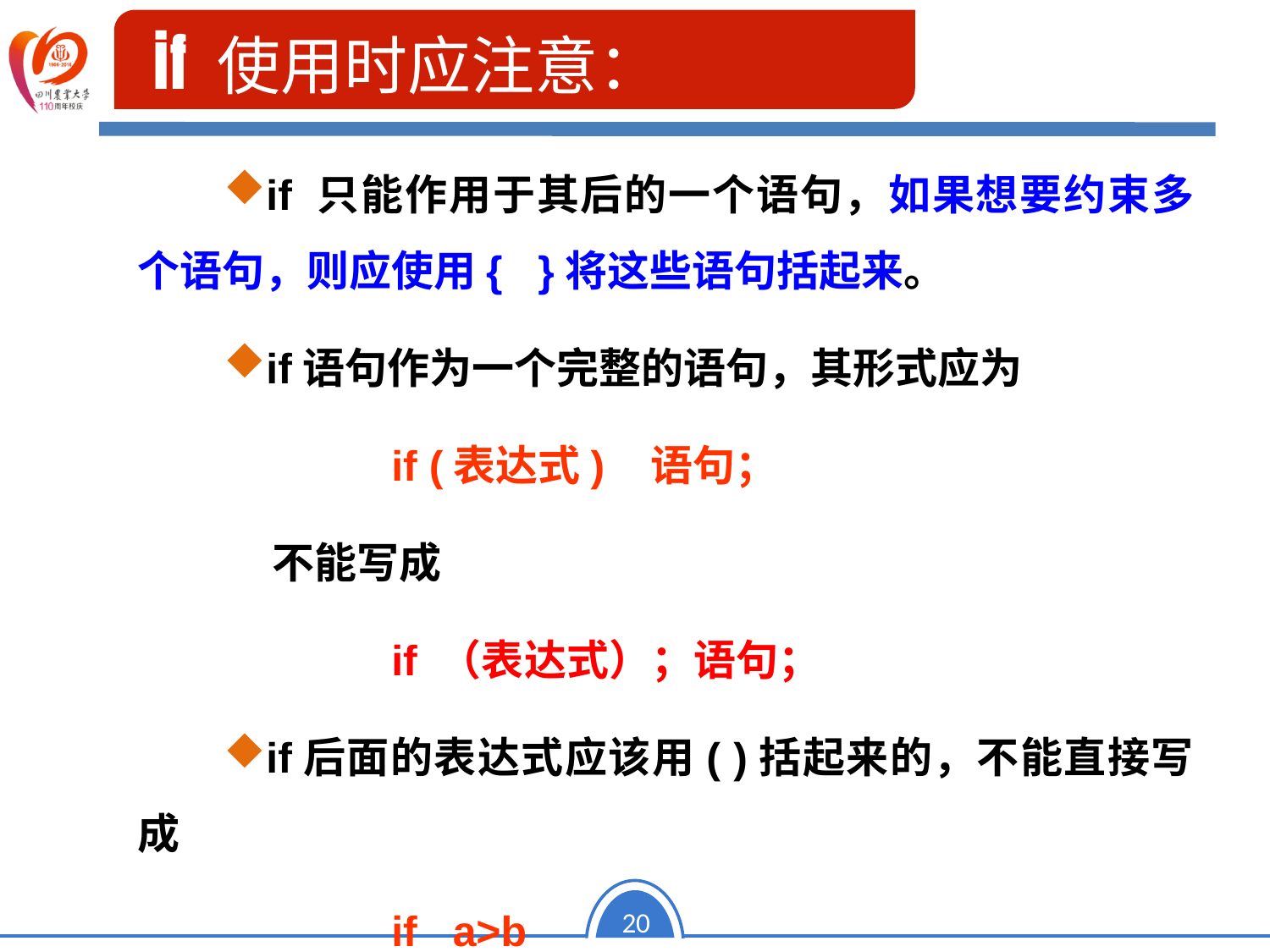

if 使用时应注意：
if 只能作用于其后的一个语句，如果想要约束多个语句，则应使用{   }将这些语句括起来。
if语句作为一个完整的语句，其形式应为
		if (表达式)   语句；
    不能写成
		if （表达式）；语句；
if后面的表达式应该用( )括起来的，不能直接写成
		if   a>b